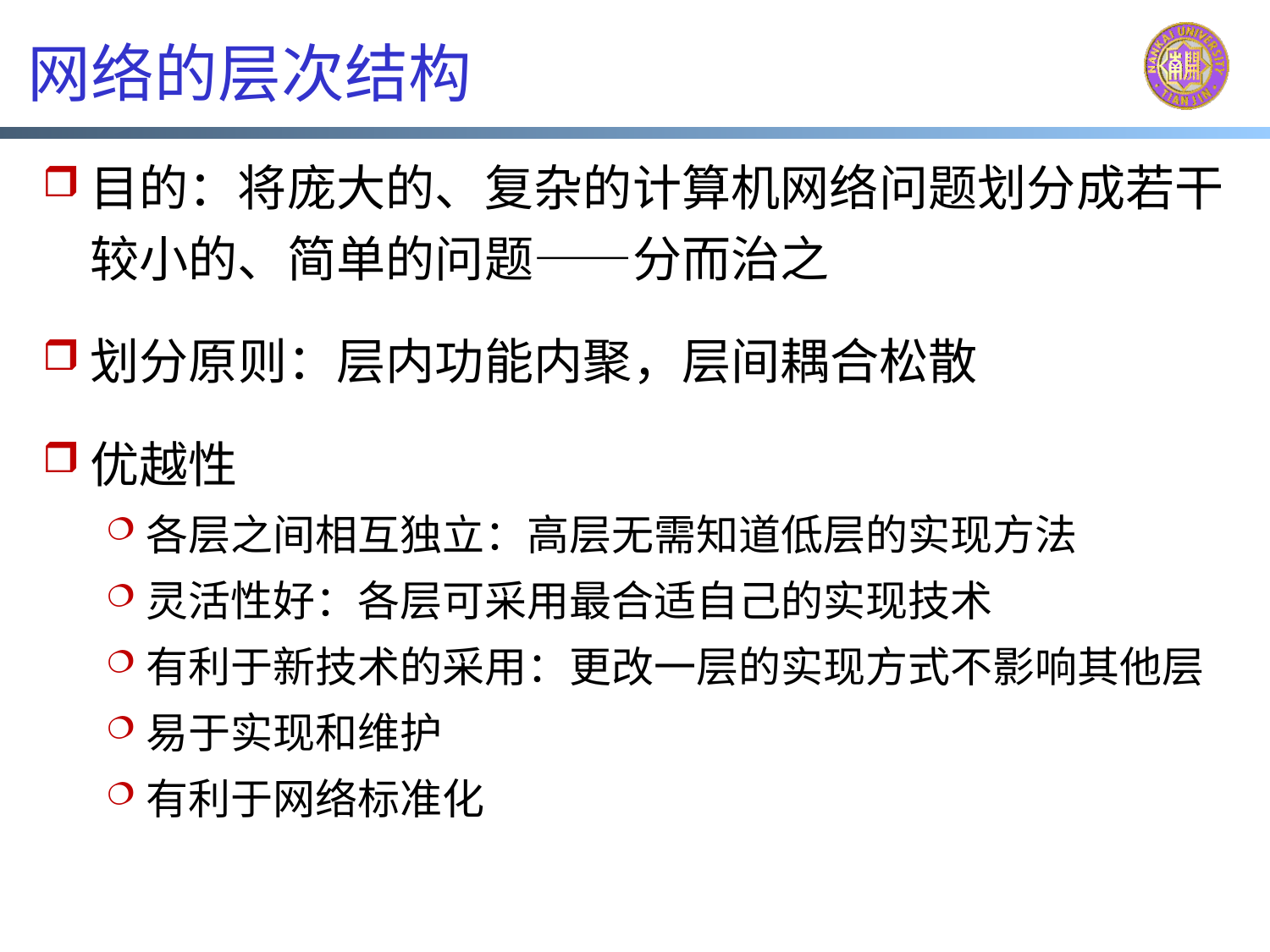

# 网络的层次结构
目的：将庞大的、复杂的计算机网络问题划分成若干较小的、简单的问题——分而治之
划分原则：层内功能内聚，层间耦合松散
优越性
各层之间相互独立：高层无需知道低层的实现方法
灵活性好：各层可采用最合适自己的实现技术
有利于新技术的采用：更改一层的实现方式不影响其他层
易于实现和维护
有利于网络标准化